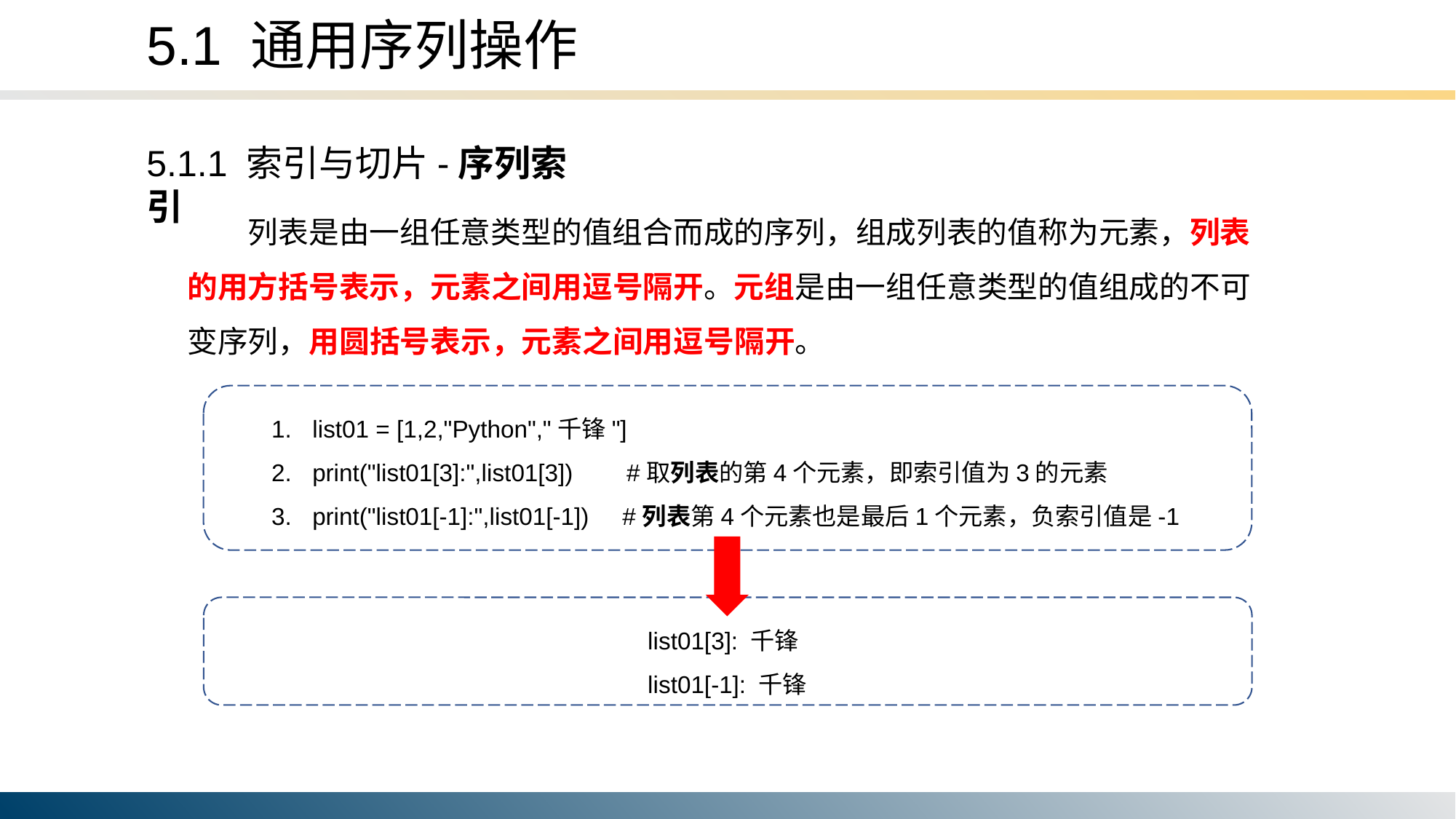

5.1 通用序列操作
5.1.1 索引与切片-序列索引
列表是由一组任意类型的值组合而成的序列，组成列表的值称为元素，列表的用方括号表示，元素之间用逗号隔开。元组是由一组任意类型的值组成的不可变序列，用圆括号表示，元素之间用逗号隔开。

list01 = [1,2,"Python","千锋"]
print("list01[3]:",list01[3])        #取列表的第4个元素，即索引值为3的元素
print("list01[-1]:",list01[-1])     #列表第4个元素也是最后1个元素，负索引值是-1

list01[3]: 千锋
list01[-1]: 千锋